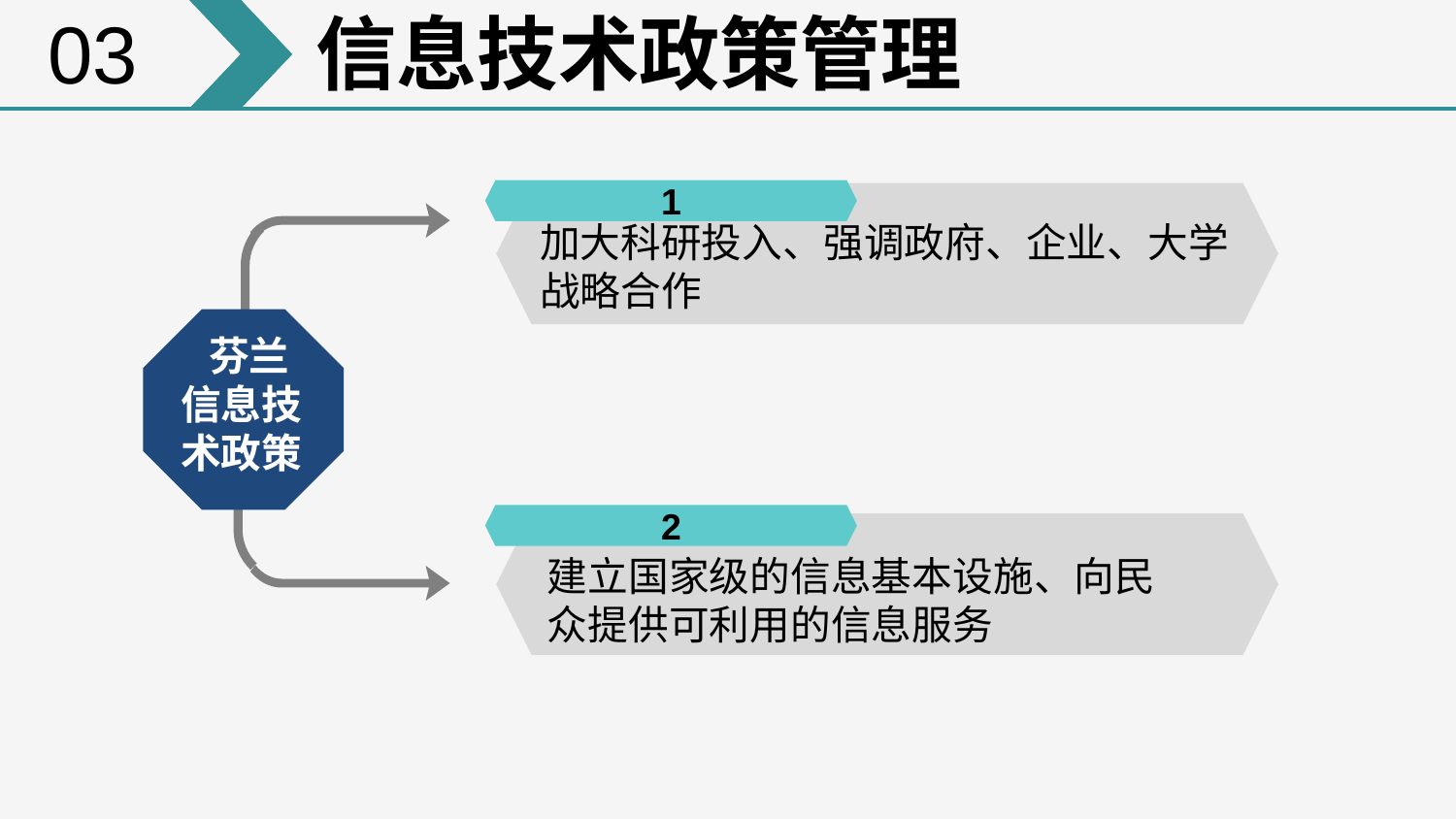

03
信息技术政策管理

1

加大科研投入、强调政府、企业、大学战略合作

  芬兰
信息技术政策

2

建立国家级的信息基本设施、向民众提供可利用的信息服务